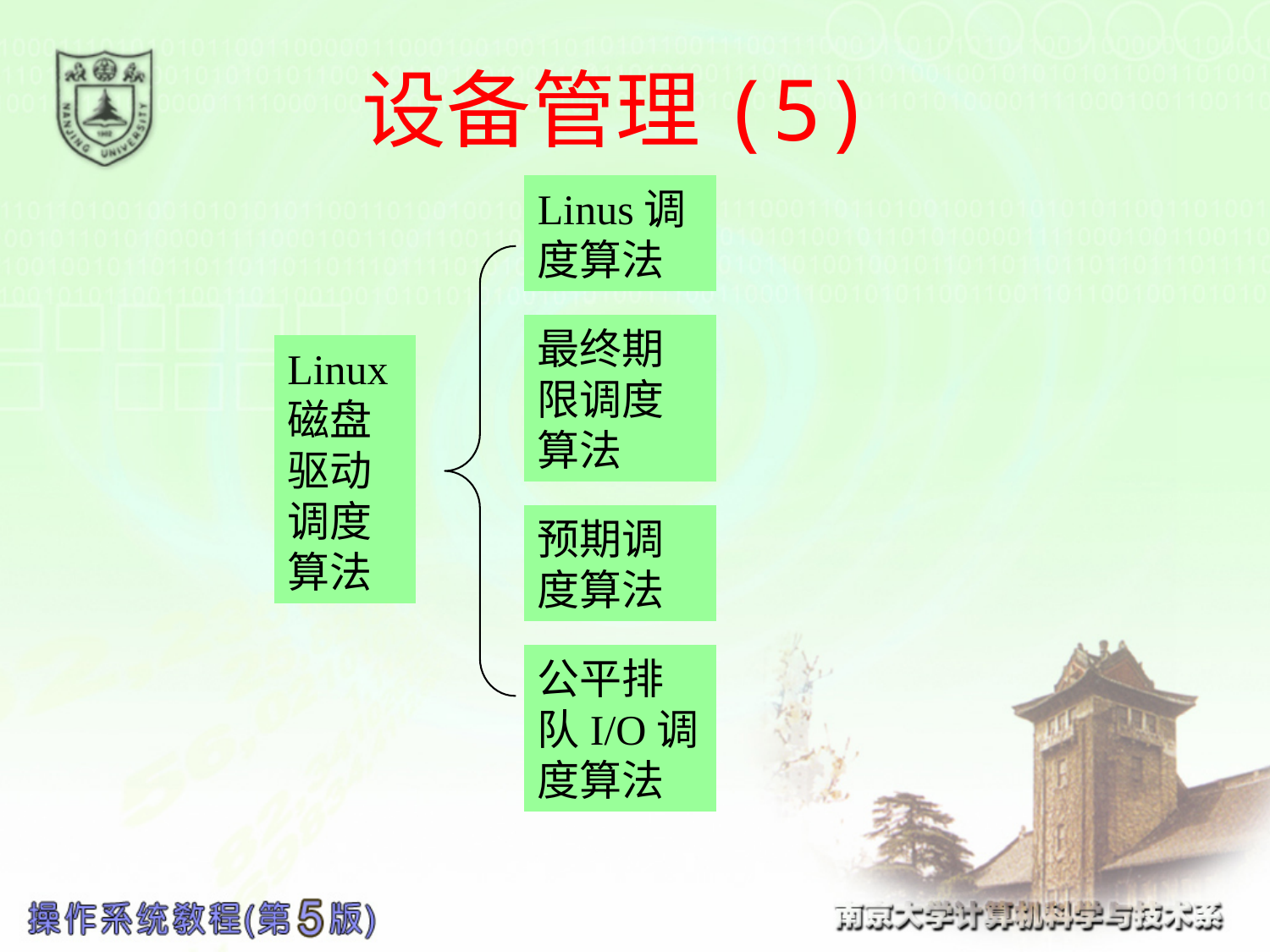

# 设备管理(5)
Linus调度算法

最终期限调度算法
Linux磁盘驱动调度算法
预期调度算法
公平排队I/O调度算法